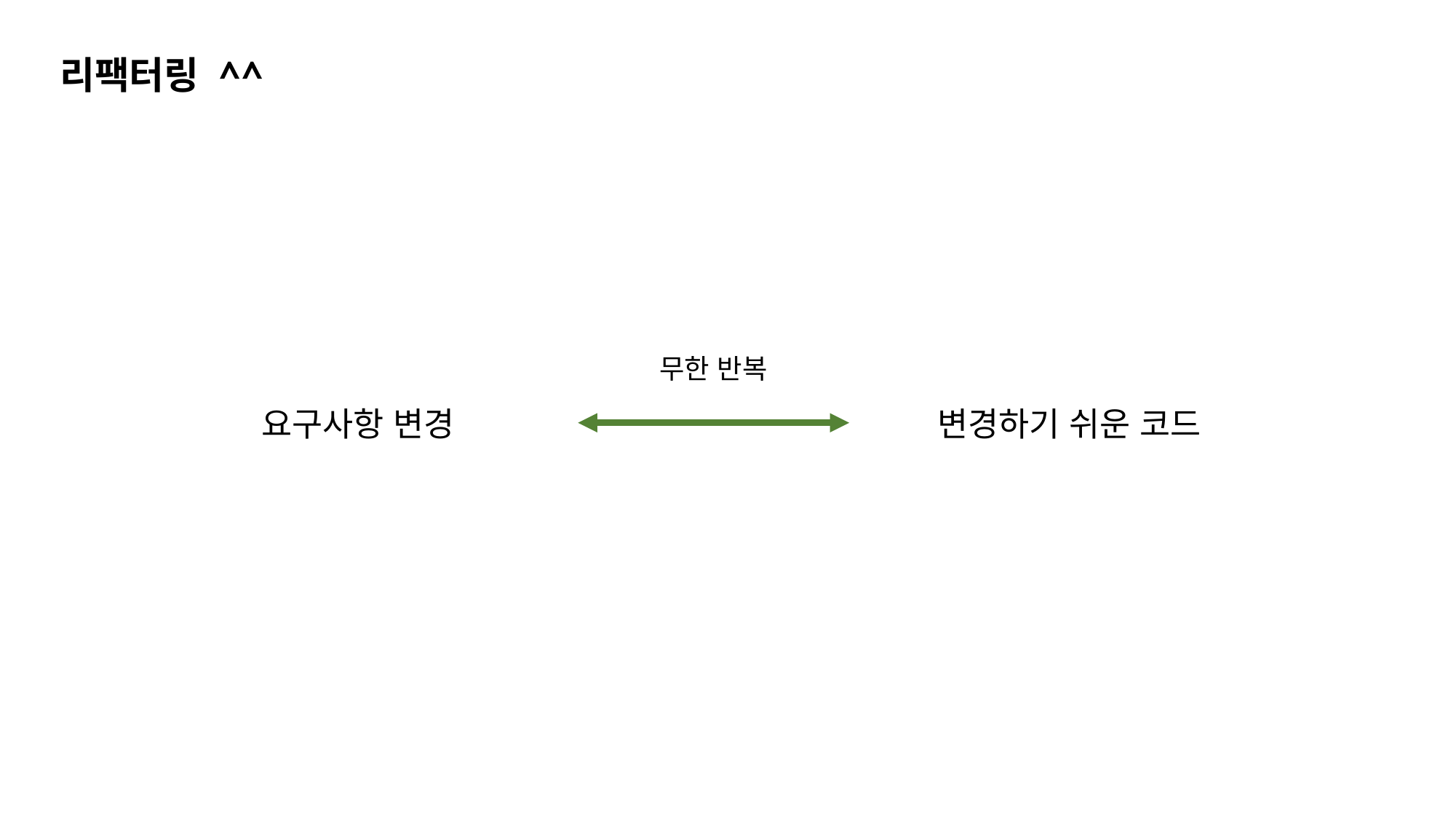

리팩터링 ^^
무한 반복
요구사항 변경
변경하기 쉬운 코드